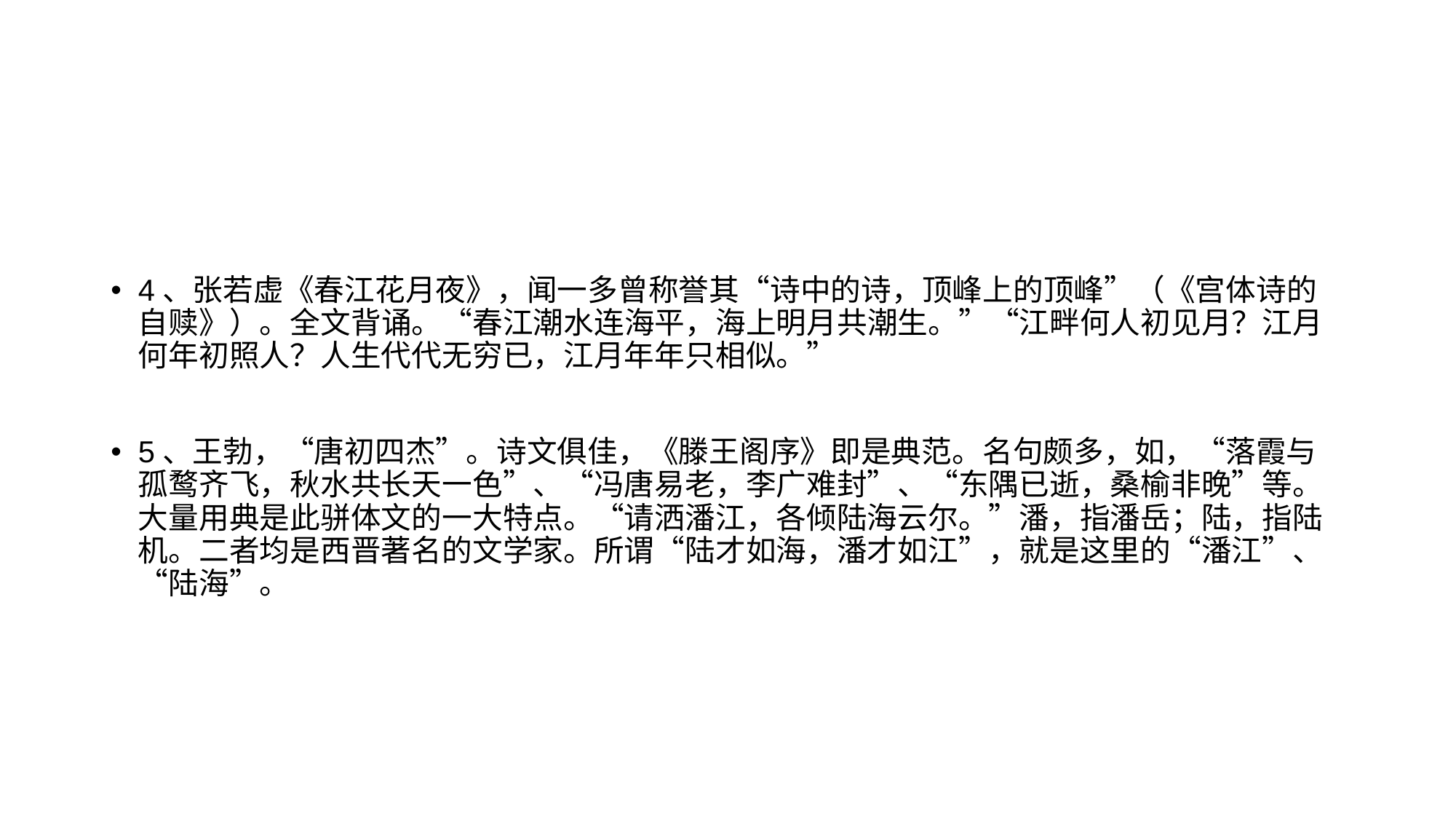

#

4、张若虚《春江花月夜》，闻一多曾称誉其“诗中的诗，顶峰上的顶峰”（《宫体诗的自赎》）。全文背诵。“春江潮水连海平，海上明月共潮生。”“江畔何人初见月？江月何年初照人？人生代代无穷已，江月年年只相似。”

5、王勃，“唐初四杰”。诗文俱佳，《滕王阁序》即是典范。名句颇多，如，“落霞与孤鹜齐飞，秋水共长天一色”、“冯唐易老，李广难封”、“东隅已逝，桑榆非晚”等。大量用典是此骈体文的一大特点。“请洒潘江，各倾陆海云尔。”潘，指潘岳；陆，指陆机。二者均是西晋著名的文学家。所谓“陆才如海，潘才如江”，就是这里的“潘江”、“陆海”。